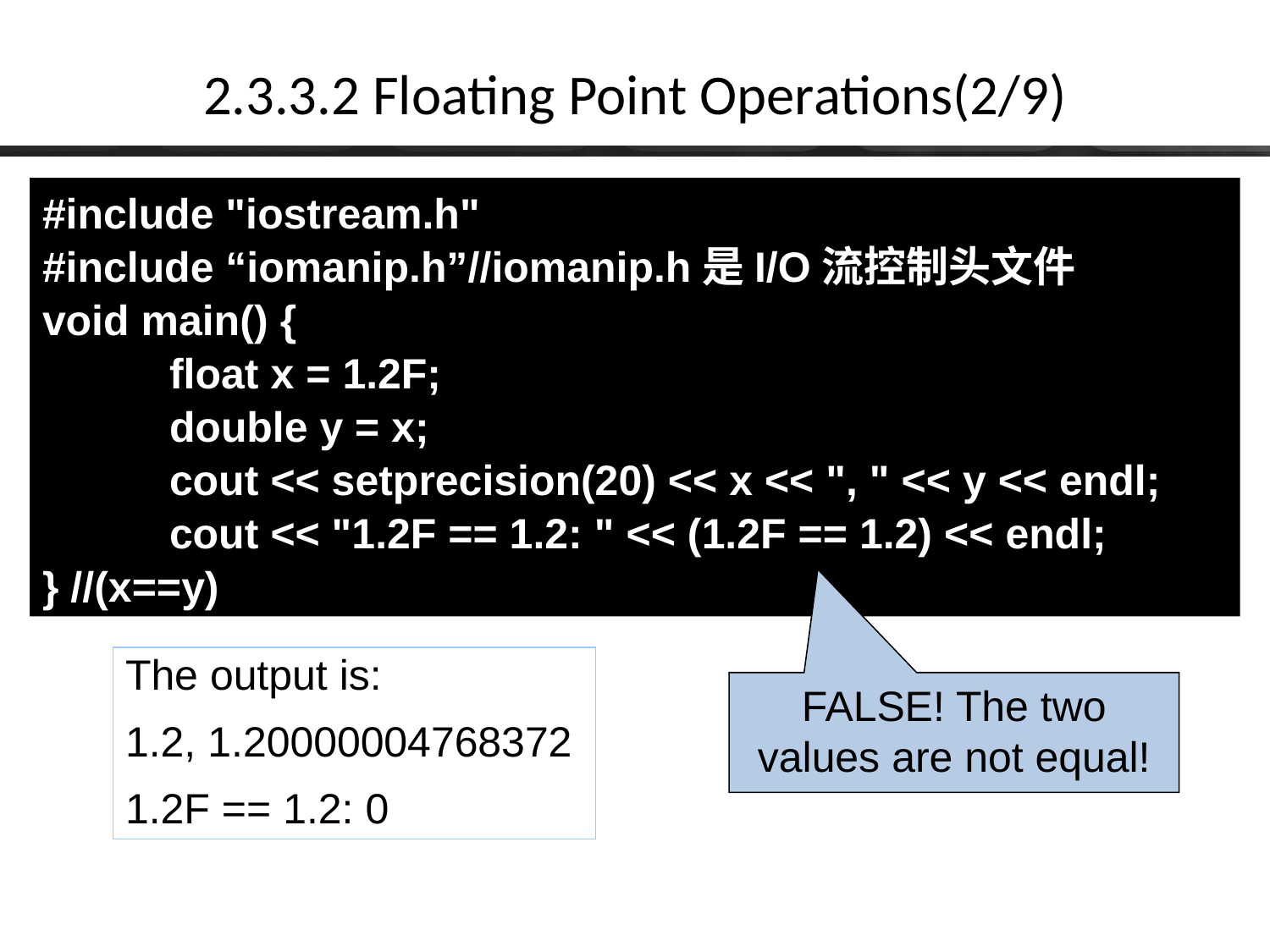

# 2.3.3.2 Floating Point Operations(2/9)
#include "iostream.h"
#include “iomanip.h”//iomanip.h是I/O流控制头文件
void main() {
	float x = 1.2F;
	double y = x;
	cout << setprecision(20) << x << ", " << y << endl;
	cout << "1.2F == 1.2: " << (1.2F == 1.2) << endl;
} //(x==y)
The output is:
1.2, 1.20000004768372
1.2F == 1.2: 0
FALSE! The two values are not equal!
66